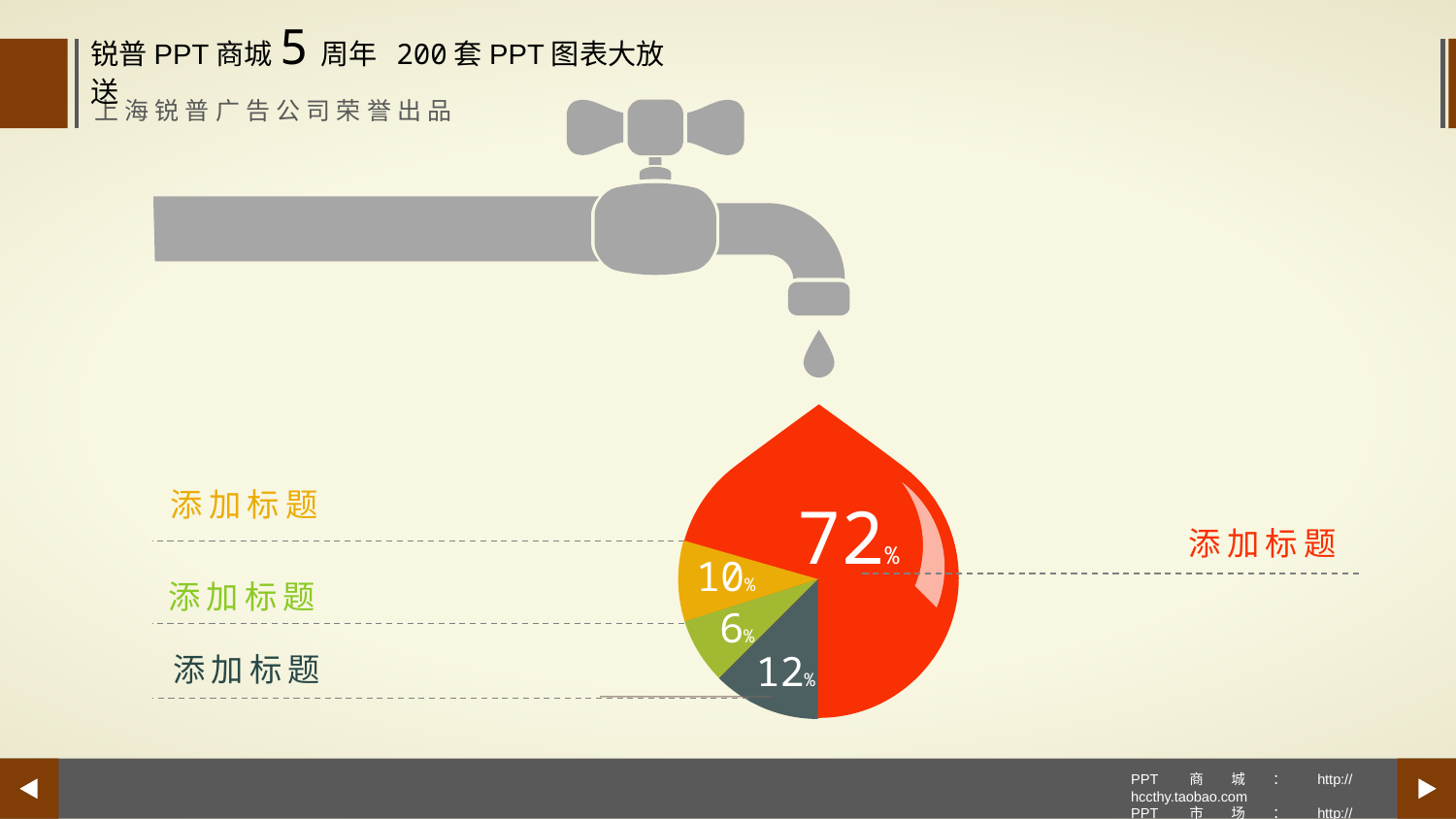

添加标题

72%
添加标题

10%
添加标题

6%
12%
添加标题